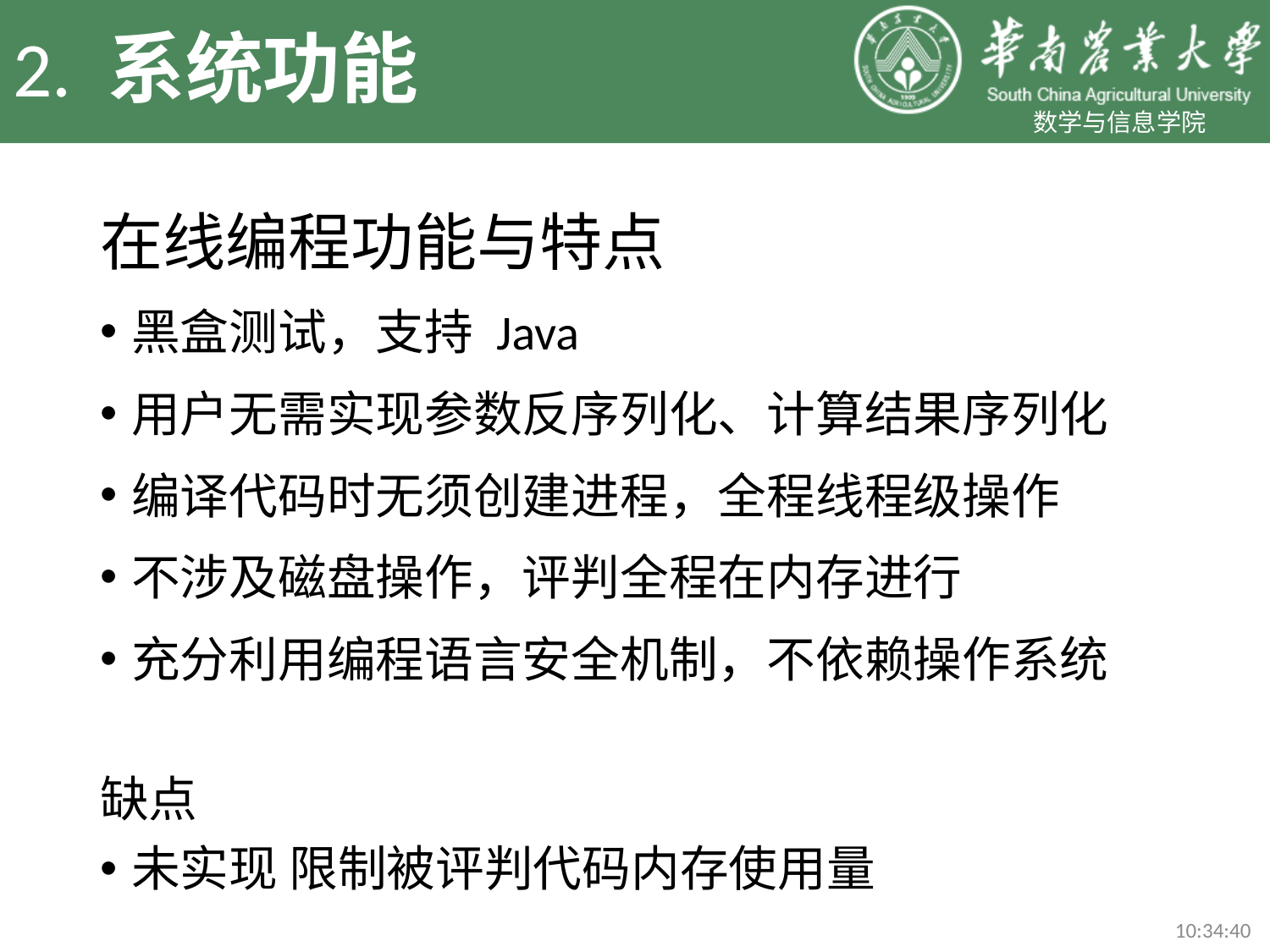

# 2. 系统功能
在线编程功能与特点
黑盒测试，支持 Java
用户无需实现参数反序列化、计算结果序列化
编译代码时无须创建进程，全程线程级操作
不涉及磁盘操作，评判全程在内存进行
充分利用编程语言安全机制，不依赖操作系统

缺点
未实现 限制被评判代码内存使用量
10:34:40